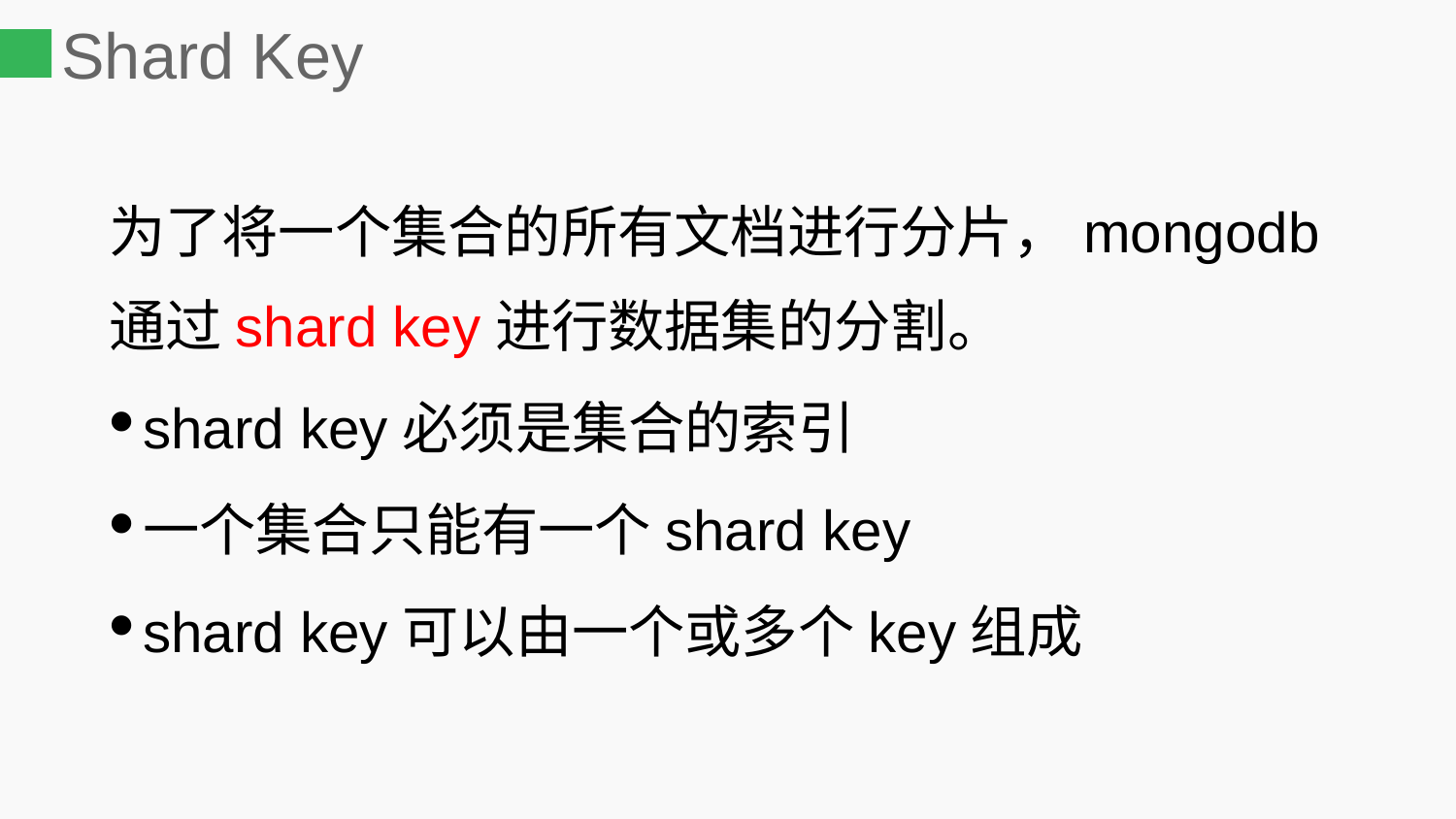

# Shard Key
为了将一个集合的所有文档进行分片，mongodb通过shard key进行数据集的分割。
shard key必须是集合的索引
一个集合只能有一个shard key
shard key可以由一个或多个key组成